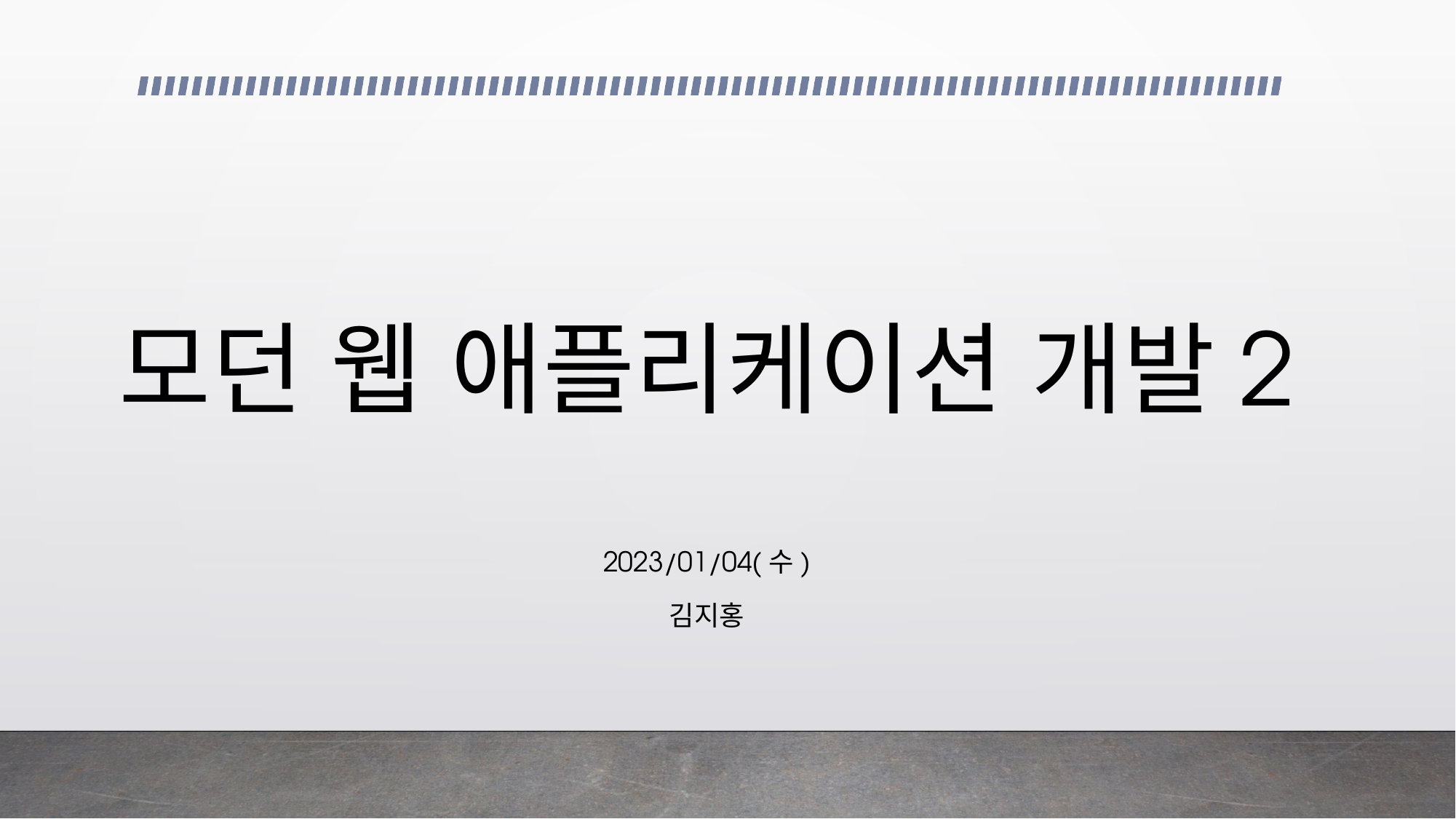

# 모던 웹 애플리케이션 개발2
2023/01/04(수)
김지홍